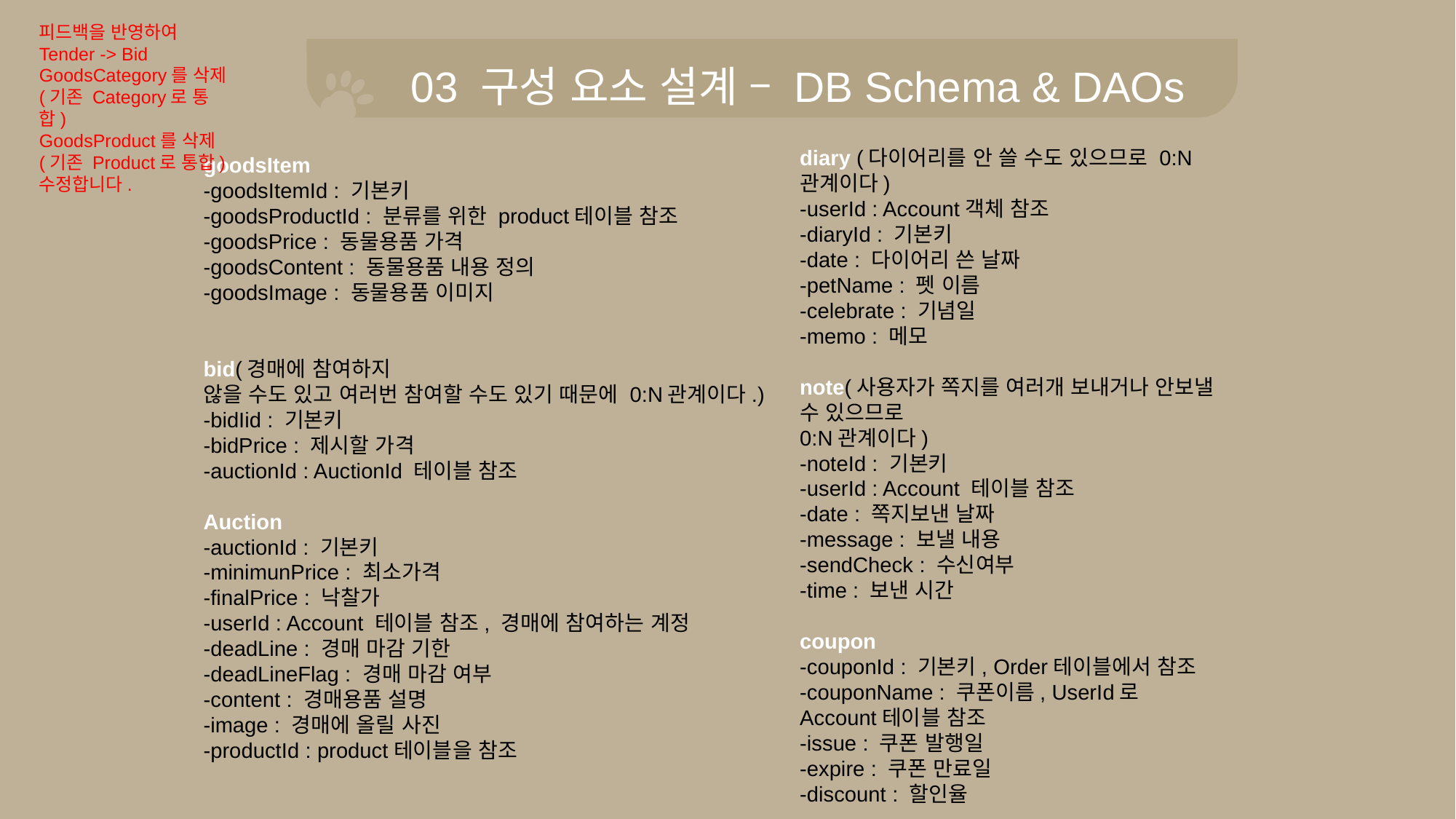

피드백을 반영하여 Tender -> Bid
GoodsCategory를 삭제(기존 Category로 통합)
GoodsProduct를 삭제
(기존 Product로 통합)
수정합니다.

03 구성 요소 설계 – DB Schema & DAOs

diary (다이어리를 안 쓸 수도 있으므로 0:N관계이다)
-userId : Account객체 참조
-diaryId : 기본키
-date : 다이어리 쓴 날짜
-petName : 펫 이름
-celebrate : 기념일
-memo : 메모

note(사용자가 쪽지를 여러개 보내거나 안보낼 수 있으므로
0:N관계이다)
-noteId : 기본키
-userId : Account 테이블 참조
-date : 쪽지보낸 날짜
-message : 보낼 내용
-sendCheck : 수신여부
-time : 보낸 시간

coupon
-couponId : 기본키, Order테이블에서 참조
-couponName : 쿠폰이름, UserId로 Account테이블 참조
-issue : 쿠폰 발행일
-expire : 쿠폰 만료일
-discount : 할인율
goodsItem
-goodsItemId : 기본키
-goodsProductId : 분류를 위한 product테이블 참조
-goodsPrice : 동물용품 가격
-goodsContent : 동물용품 내용 정의
-goodsImage : 동물용품 이미지

bid(경매에 참여하지
않을 수도 있고 여러번 참여할 수도 있기 때문에 0:N관계이다.)
-bidIid : 기본키
-bidPrice : 제시할 가격
-auctionId : AuctionId 테이블 참조

Auction
-auctionId : 기본키
-minimunPrice : 최소가격
-finalPrice : 낙찰가
-userId : Account 테이블 참조, 경매에 참여하는 계정
-deadLine : 경매 마감 기한
-deadLineFlag : 경매 마감 여부
-content : 경매용품 설명
-image : 경매에 올릴 사진
-productId : product테이블을 참조